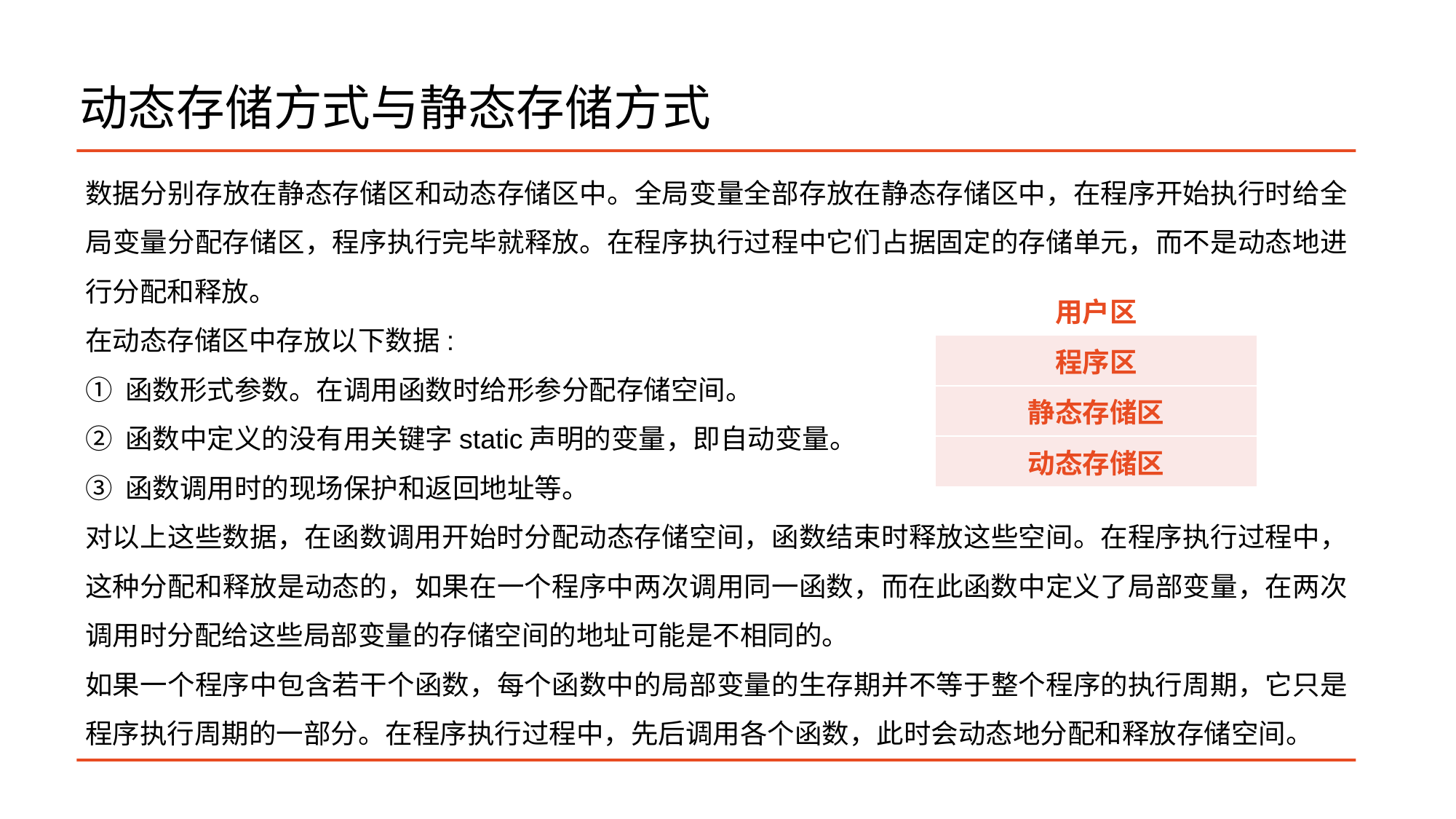

# 动态存储方式与静态存储方式
数据分别存放在静态存储区和动态存储区中。全局变量全部存放在静态存储区中，在程序开始执行时给全局变量分配存储区，程序执行完毕就释放。在程序执行过程中它们占据固定的存储单元，而不是动态地进行分配和释放。
在动态存储区中存放以下数据:
① 函数形式参数。在调用函数时给形参分配存储空间。
② 函数中定义的没有用关键字static声明的变量，即自动变量。
③ 函数调用时的现场保护和返回地址等。
对以上这些数据，在函数调用开始时分配动态存储空间，函数结束时释放这些空间。在程序执行过程中，这种分配和释放是动态的，如果在一个程序中两次调用同一函数，而在此函数中定义了局部变量，在两次调用时分配给这些局部变量的存储空间的地址可能是不相同的。
如果一个程序中包含若干个函数，每个函数中的局部变量的生存期并不等于整个程序的执行周期，它只是程序执行周期的一部分。在程序执行过程中，先后调用各个函数，此时会动态地分配和释放存储空间。
| 用户区 |
| --- |
| 程序区 |
| 静态存储区 |
| 动态存储区 |